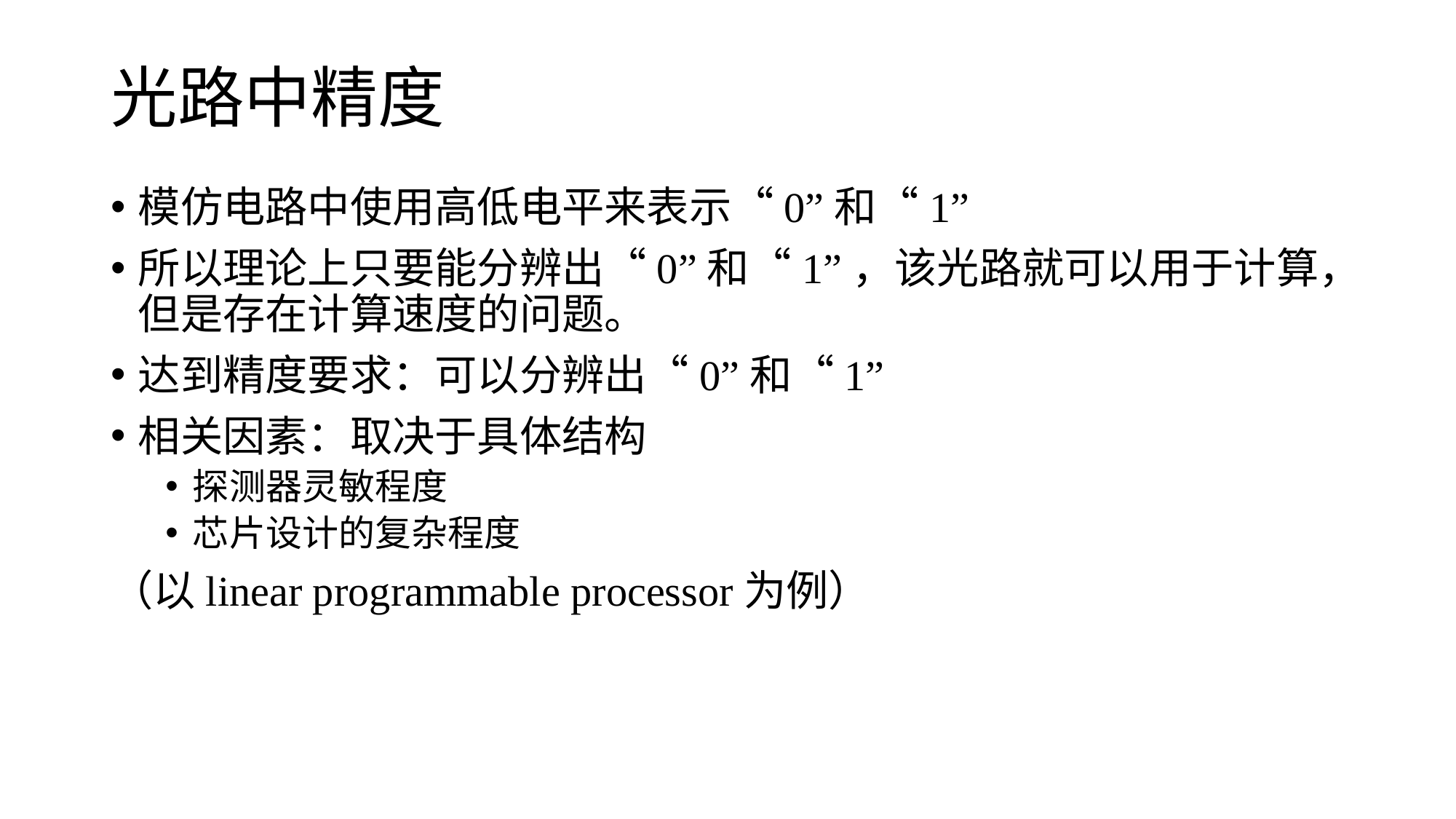

# 光路中精度
模仿电路中使用高低电平来表示“0”和“1”
所以理论上只要能分辨出“0”和“1”，该光路就可以用于计算，但是存在计算速度的问题。
达到精度要求：可以分辨出“0”和“1”
相关因素：取决于具体结构
探测器灵敏程度
芯片设计的复杂程度
（以linear programmable processor为例）